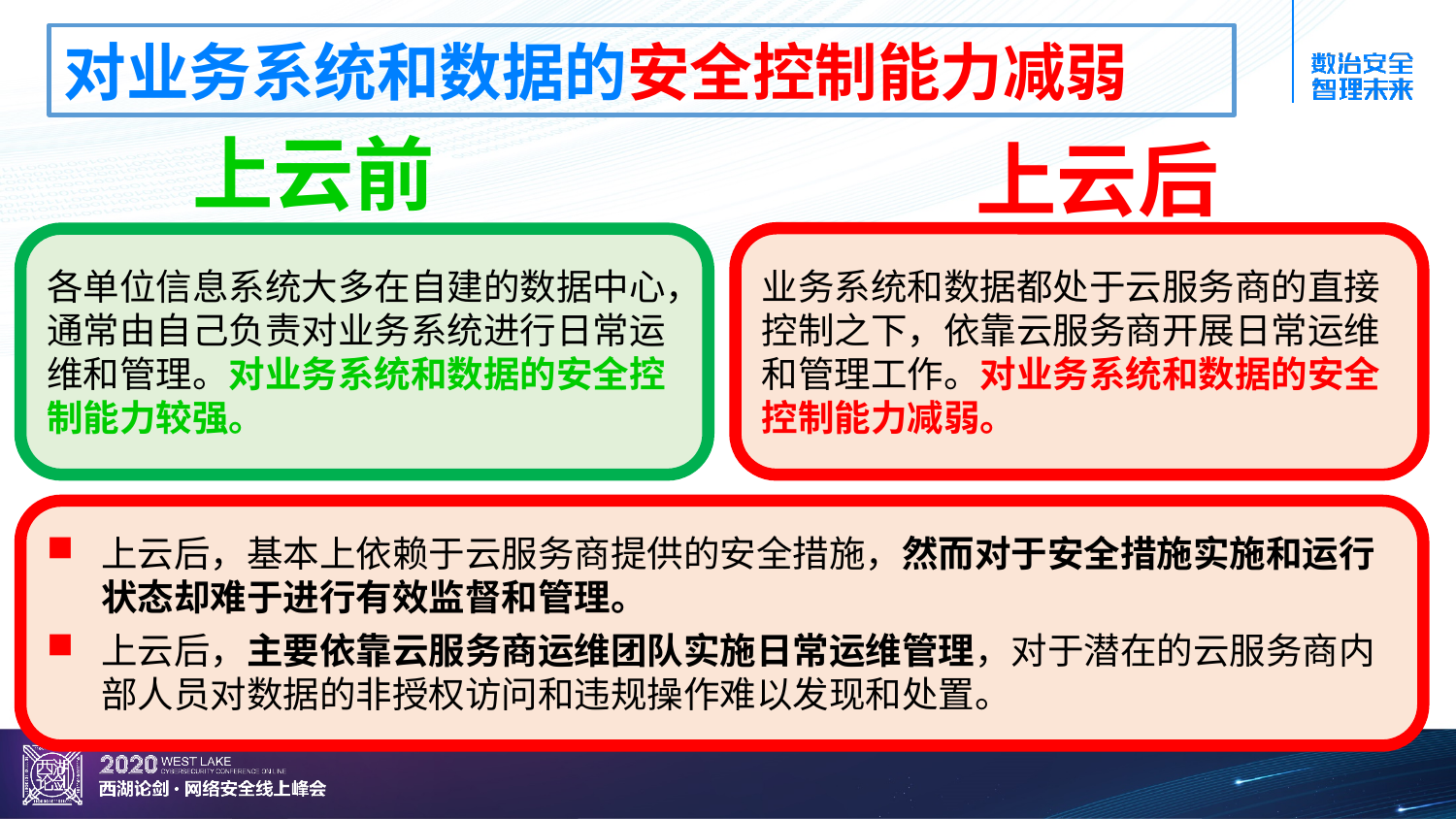

对业务系统和数据的安全控制能力减弱
上云前
上云后
业务系统和数据都处于云服务商的直接控制之下，依靠云服务商开展日常运维和管理工作。对业务系统和数据的安全控制能力减弱。
各单位信息系统大多在自建的数据中心，通常由自己负责对业务系统进行日常运维和管理。对业务系统和数据的安全控制能力较强。
上云后，基本上依赖于云服务商提供的安全措施，然而对于安全措施实施和运行状态却难于进行有效监督和管理。
上云后，主要依靠云服务商运维团队实施日常运维管理，对于潜在的云服务商内部人员对数据的非授权访问和违规操作难以发现和处置。